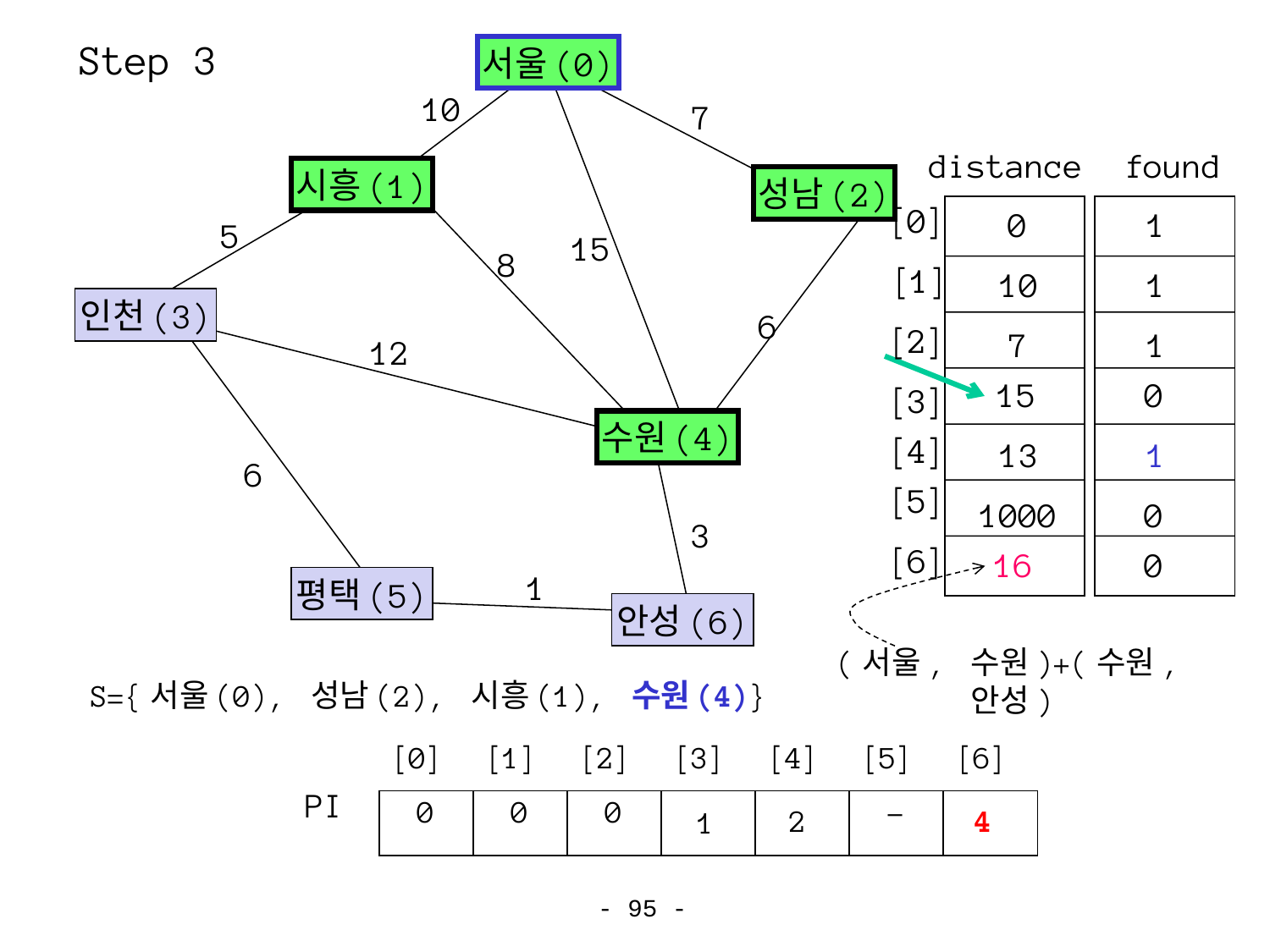

Step 3
서울(0)

10
7
distance
found
시흥(1)
성남(2)
[0]

0

1

5
15
8
[1]

10

1
인천(3)
6
[2]

7
1

12

15
0

[3]
수원(4)
[4]

13
1
6

[5]

1000
0
3
[6]

16

0
1

평택(5)
안성(6)

(서울, 수원)+(수원,안성)
S={서울(0), 성남(2), 시흥(1), 수원(4)}
| [0] | [1] | [2] | [3] | [4] | [5] | [6] |
| --- | --- | --- | --- | --- | --- | --- |
| 0 | 0 | 0 | - | - | - | - |
PI
4
2
1
- 95 -